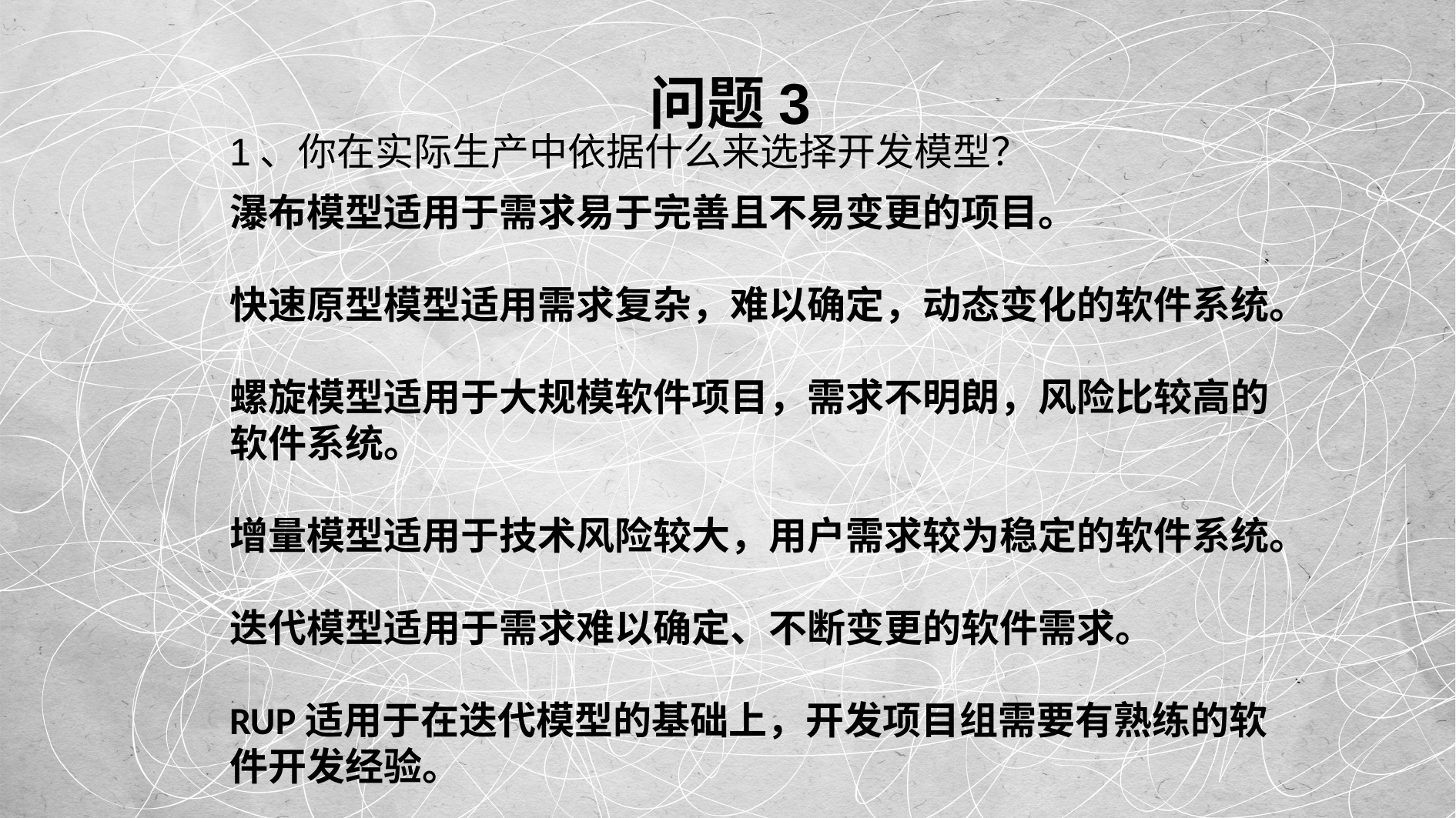

问题3
1、你在实际生产中依据什么来选择开发模型？

瀑布模型适用于需求易于完善且不易变更的项目。

快速原型模型适用需求复杂，难以确定，动态变化的软件系统。

螺旋模型适用于大规模软件项目，需求不明朗，风险比较高的软件系统。

增量模型适用于技术风险较大，用户需求较为稳定的软件系统。

迭代模型适用于需求难以确定、不断变更的软件需求。

RUP适用于在迭代模型的基础上，开发项目组需要有熟练的软件开发经验。